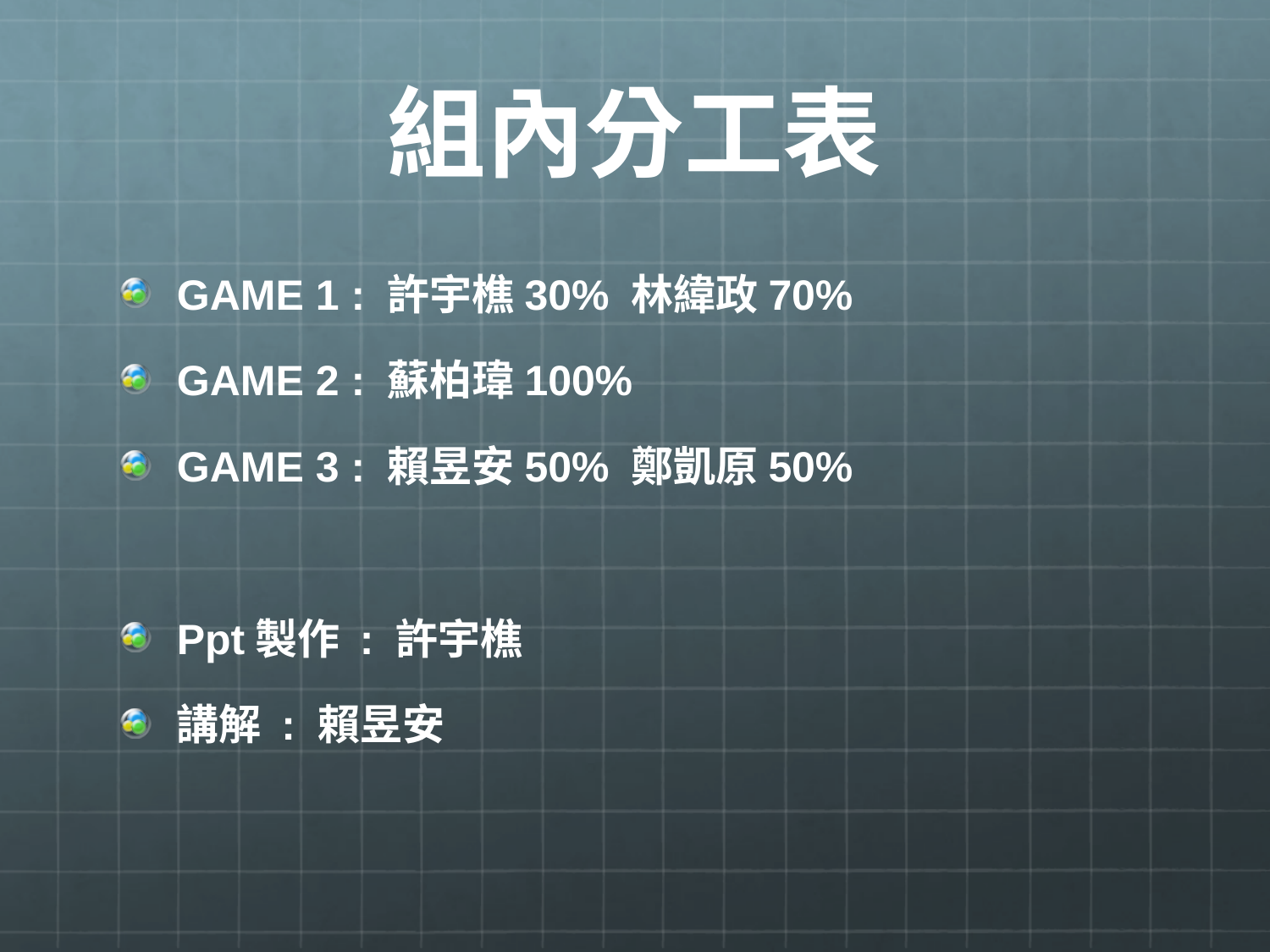

# 組內分工表
GAME 1 : 許宇樵30% 林緯政70%
GAME 2 : 蘇柏瑋100%
GAME 3 : 賴昱安50% 鄭凱原50%

Ppt製作 : 許宇樵
講解 : 賴昱安